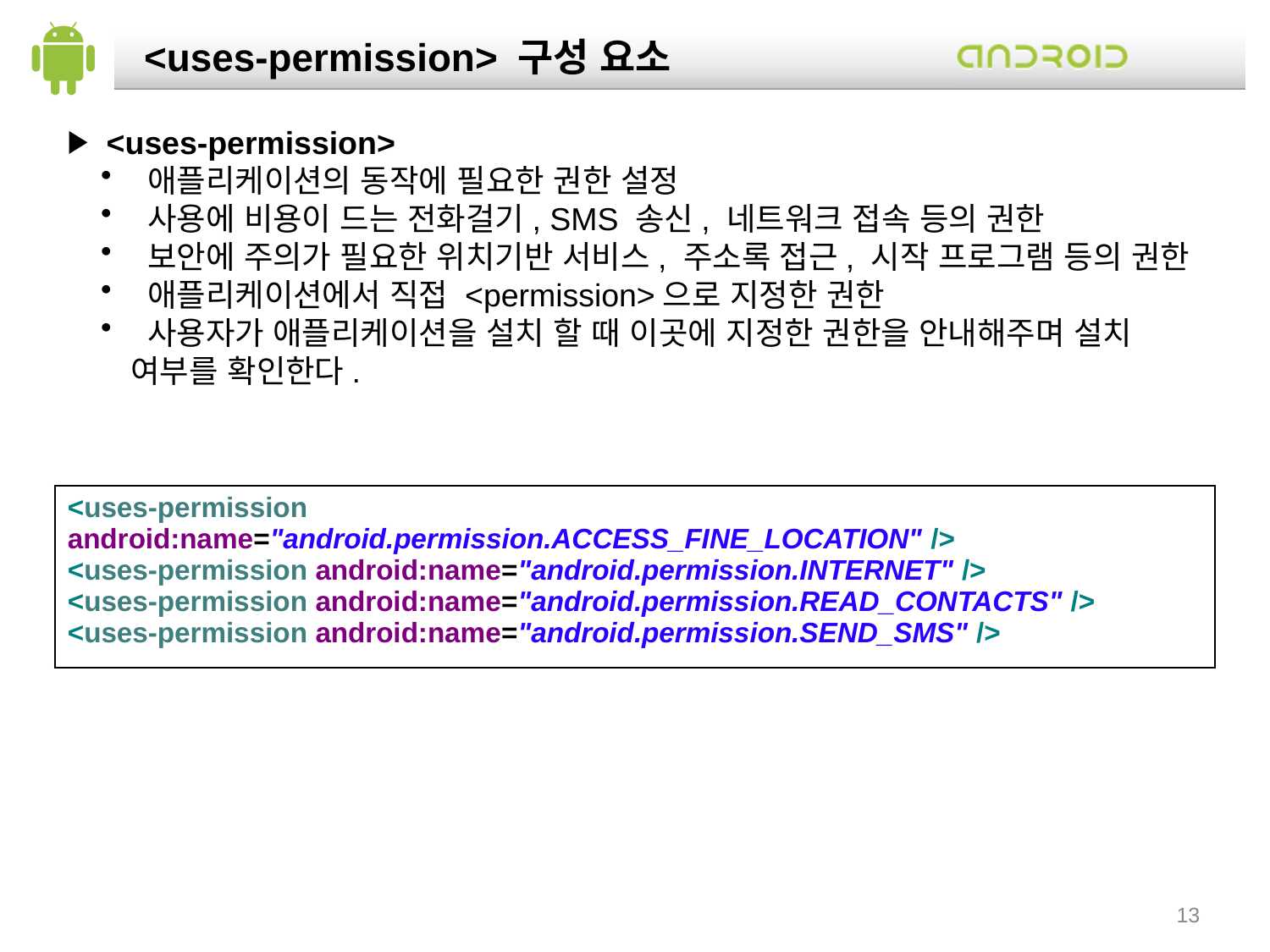

<uses-permission> 구성 요소
 <uses-permission>
 애플리케이션의 동작에 필요한 권한 설정
 사용에 비용이 드는 전화걸기, SMS 송신, 네트워크 접속 등의 권한
 보안에 주의가 필요한 위치기반 서비스, 주소록 접근, 시작 프로그램 등의 권한
 애플리케이션에서 직접 <permission>으로 지정한 권한
 사용자가 애플리케이션을 설치 할 때 이곳에 지정한 권한을 안내해주며 설치 여부를 확인한다.
| <uses-permission android:name="android.permission.ACCESS\_FINE\_LOCATION" /> <uses-permission android:name="android.permission.INTERNET" /> <uses-permission android:name="android.permission.READ\_CONTACTS" /> <uses-permission android:name="android.permission.SEND\_SMS" /> |
| --- |
13